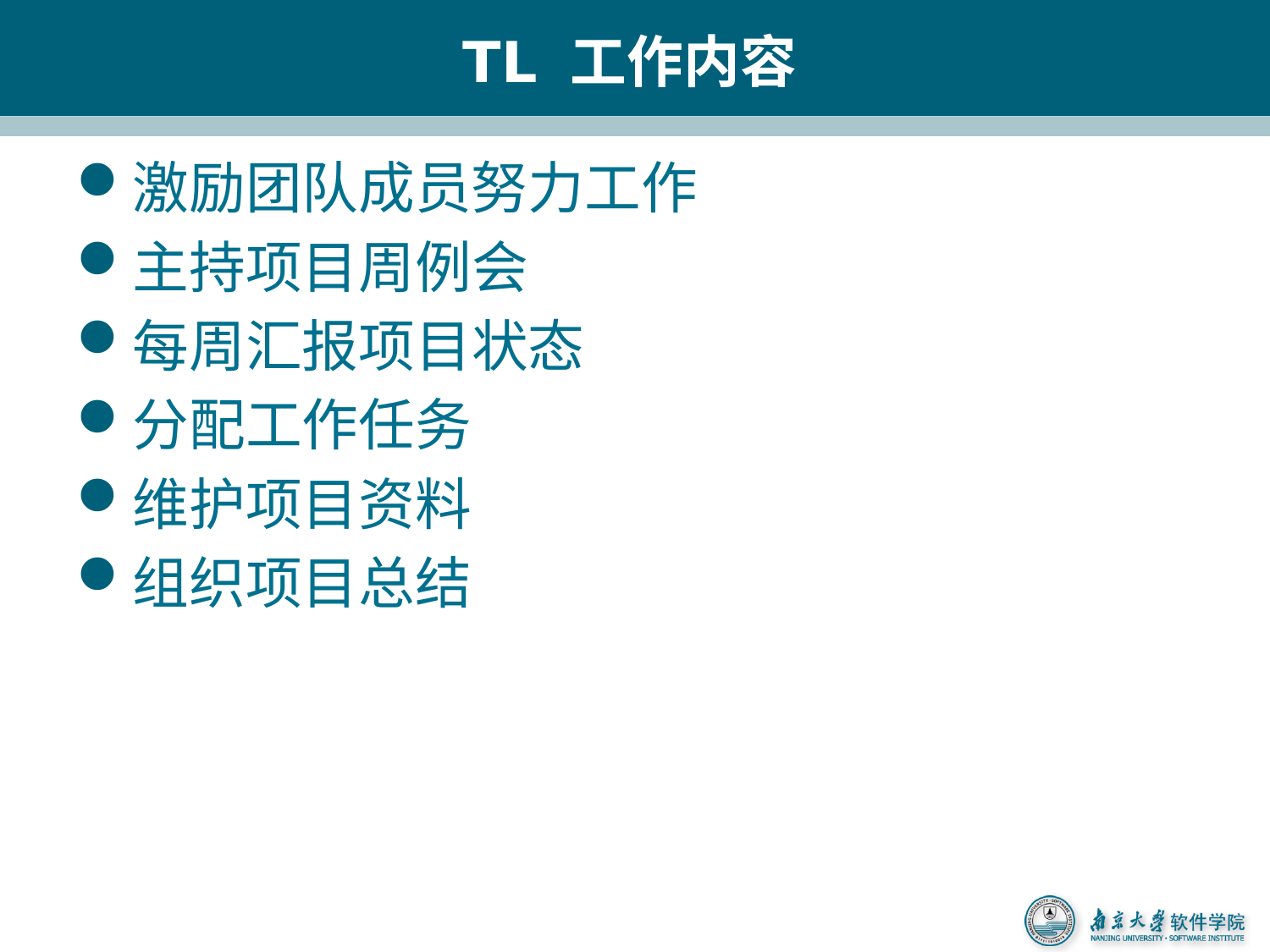

# TL 工作内容
激励团队成员努力工作
主持项目周例会
每周汇报项目状态
分配工作任务
维护项目资料
组织项目总结